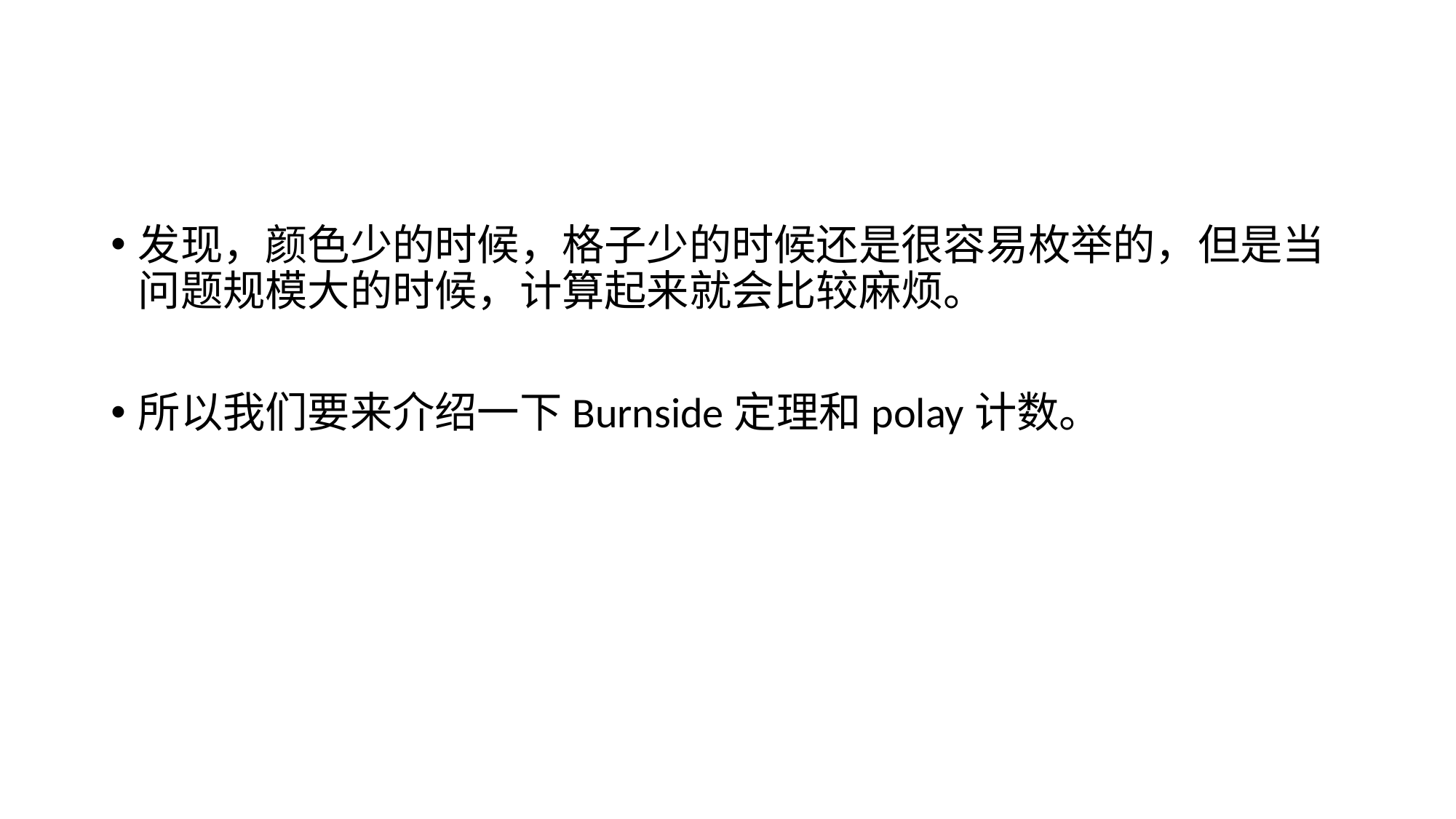

#
发现，颜色少的时候，格子少的时候还是很容易枚举的，但是当问题规模大的时候，计算起来就会比较麻烦。

所以我们要来介绍一下Burnside定理和polay计数。